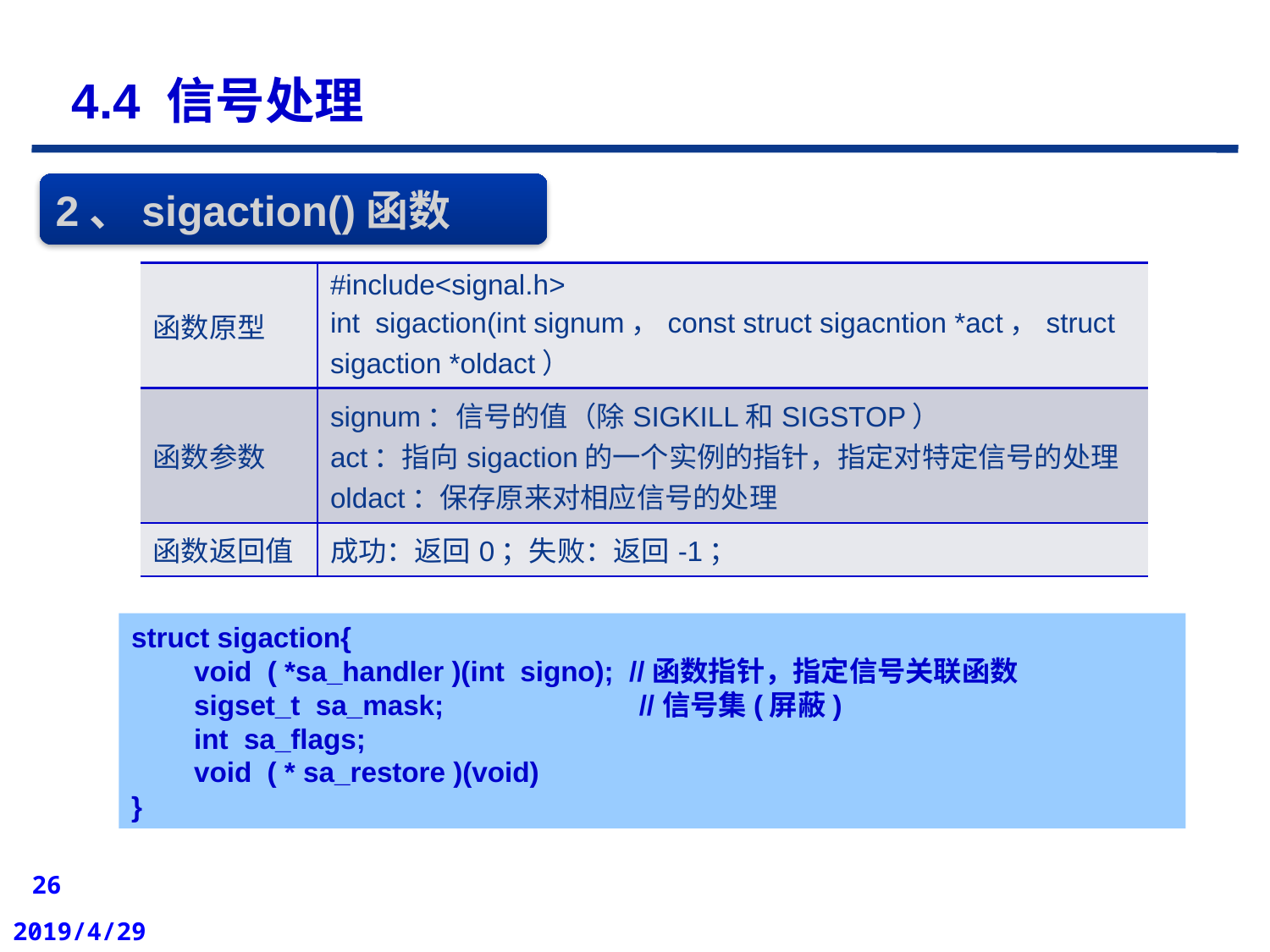

4.4 信号处理
2、sigaction()函数
| 函数原型 | #include<signal.h> int sigaction(int signum，const struct sigacntion \*act，struct sigaction \*oldact） |
| --- | --- |
| 函数参数 | signum：信号的值（除SIGKILL和SIGSTOP） act：指向sigaction的一个实例的指针，指定对特定信号的处理 oldact：保存原来对相应信号的处理 |
| 函数返回值 | 成功：返回0；失败：返回-1； |
struct sigaction{
        void  ( *sa_handler )(int  signo);  //函数指针，指定信号关联函数
        sigset_t  sa_mask;                         //信号集(屏蔽)
        int  sa_flags;
        void  ( * sa_restore )(void)
}